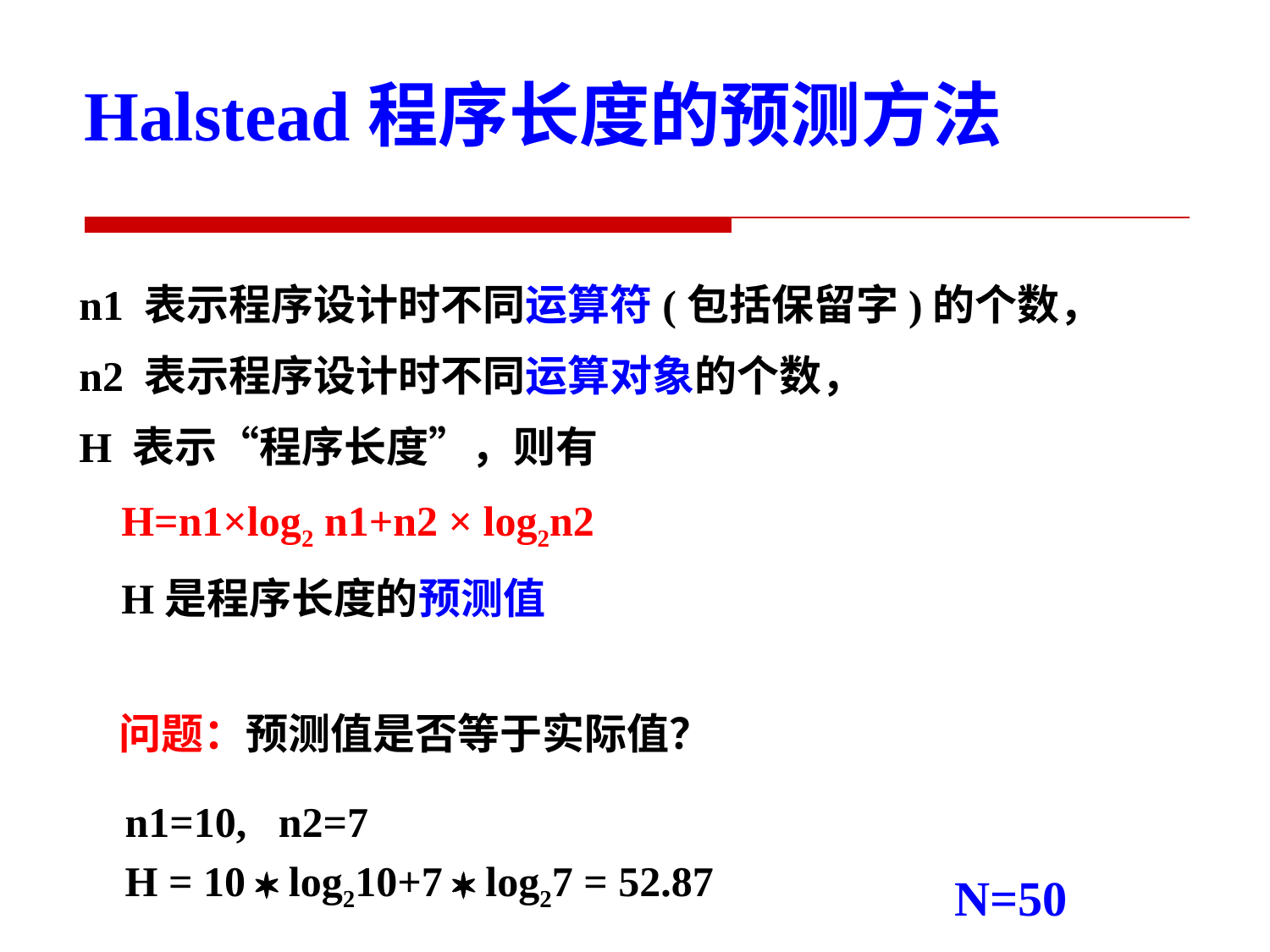

Halstead程序长度的预测方法
n1 表示程序设计时不同运算符(包括保留字)的个数，
n2 表示程序设计时不同运算对象的个数，
H 表示“程序长度”，则有
    H=n1×log2 n1+n2 × log2n2
    H是程序长度的预测值
问题：预测值是否等于实际值？
n1=10,   n2=7
H = 10 ∗ log210+7 ∗ log27 = 52.87
N=50